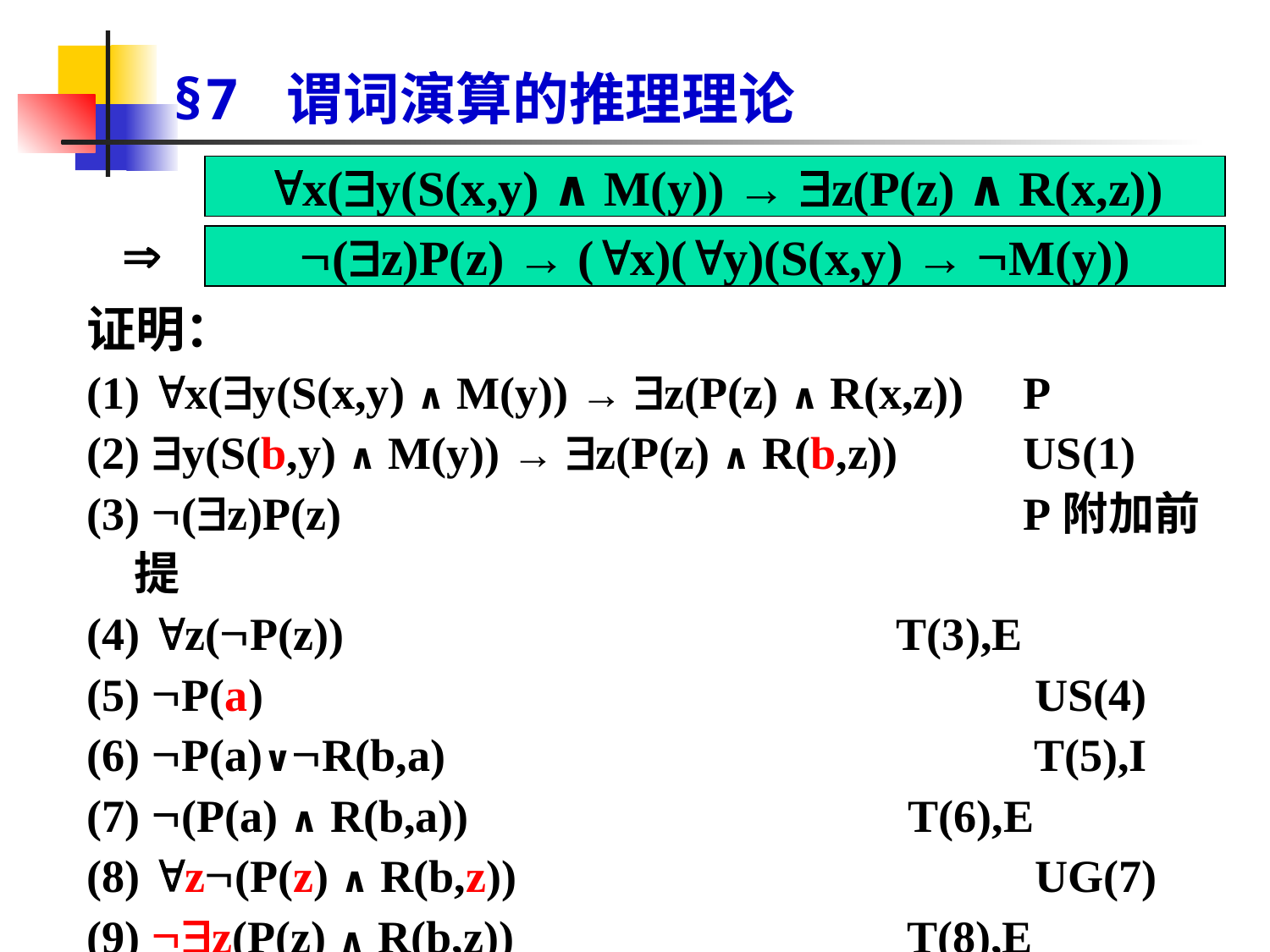

# §7 谓词演算的推理理论
∀x(∃y(S(x,y) ∧ M(y)) → ∃z(P(z) ∧ R(x,z))
⇒
¬(∃z)P(z) → (∀x)(∀y)(S(x,y) → ¬M(y))
证明：
(1) ∀x(∃y(S(x,y) ∧ M(y)) → ∃z(P(z) ∧ R(x,z))	P
(2) ∃y(S(b,y) ∧ M(y)) → ∃z(P(z) ∧ R(b,z))	US(1)
(3) ¬(∃z)P(z)						P附加前提
(4) ∀z(¬P(z))					T(3),E
(5) ¬P(a)						 US(4)
(6) ¬P(a)∨¬R(b,a)					 T(5),I
(7) ¬(P(a) ∧ R(b,a))				 T(6),E
(8) ∀z¬(P(z) ∧ R(b,z))			           	 UG(7)
(9) ¬∃z(P(z) ∧ R(b,z))				 T(8),E
100